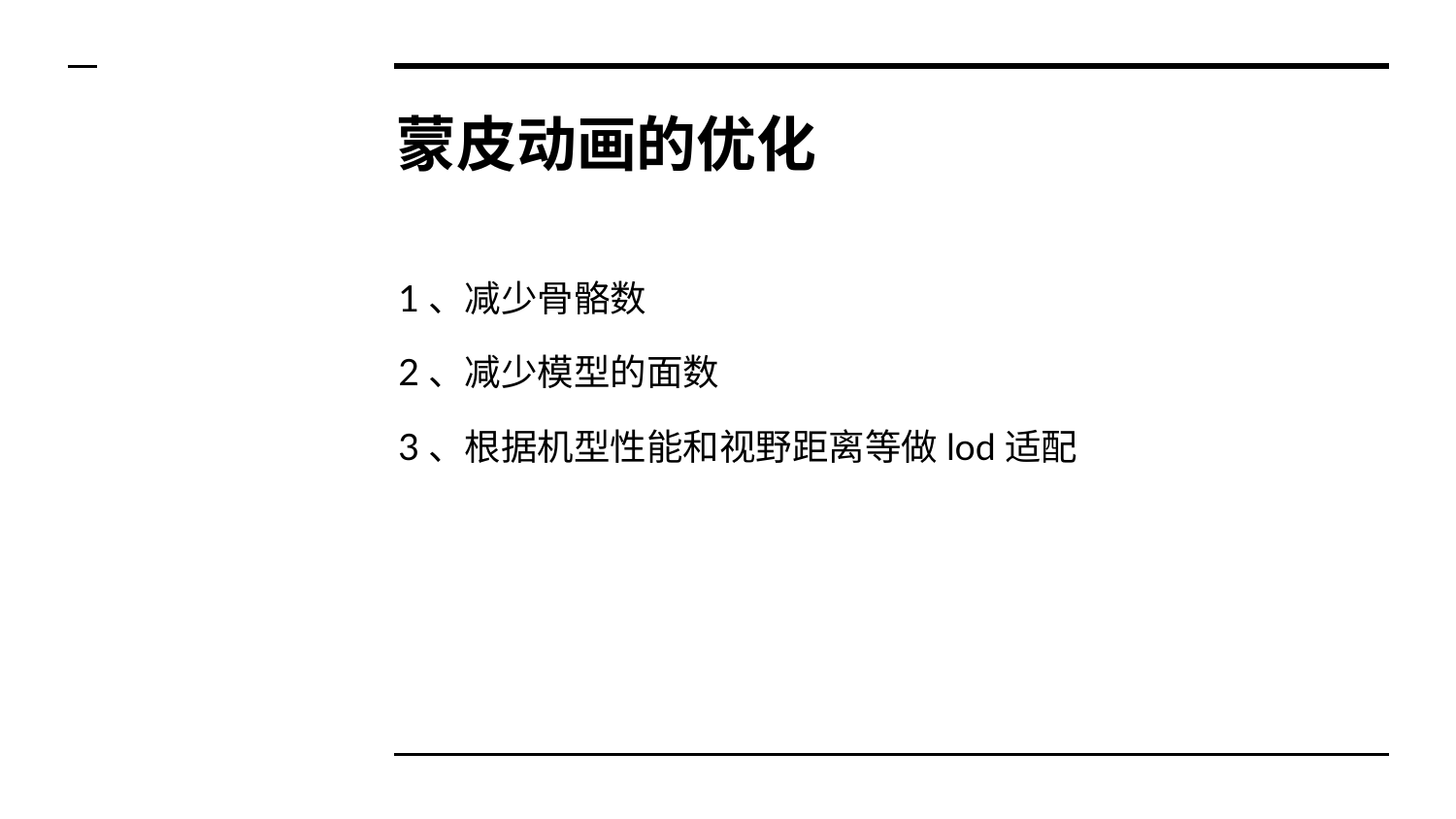

# 蒙皮动画的优化
1、减少骨骼数
2、减少模型的面数
3、根据机型性能和视野距离等做lod适配